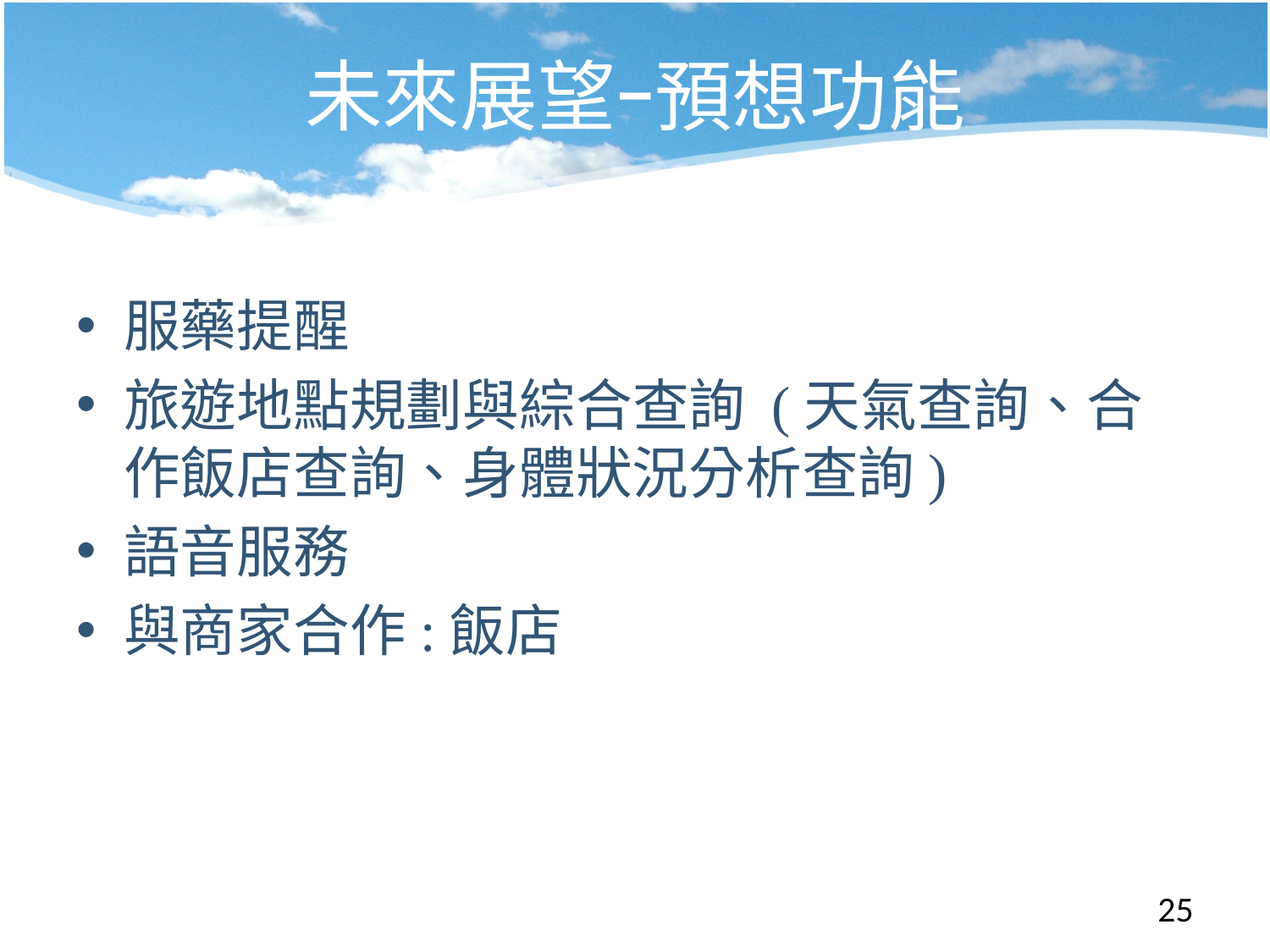

# 未來展望ｰ預想功能
服藥提醒
旅遊地點規劃與綜合查詢 (天氣查詢、合作飯店查詢、身體狀況分析查詢)
語音服務
與商家合作:飯店

25